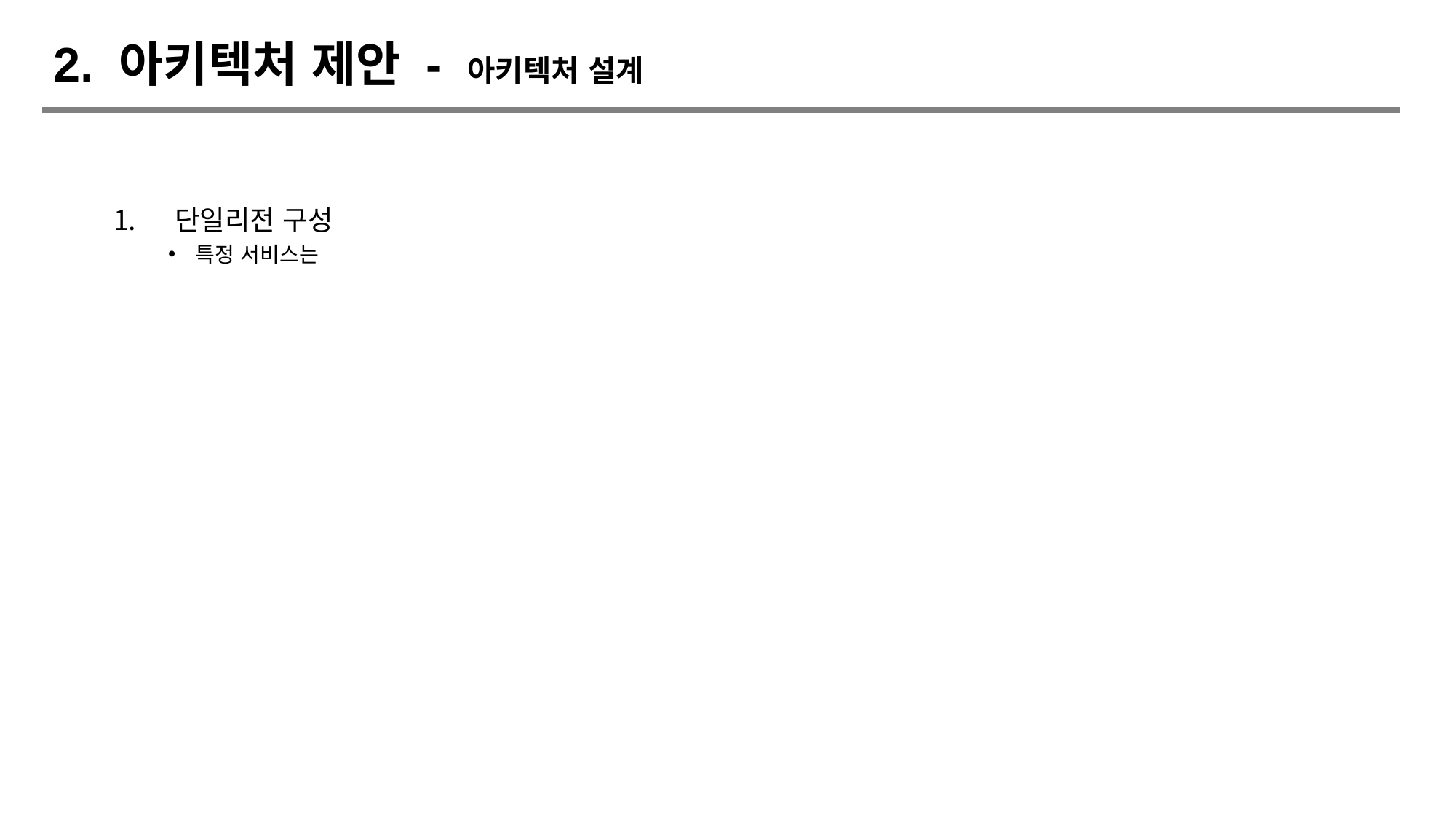

# 2. 아키텍처 제안 - 아키텍처 설계
단일리전 구성
특정 서비스는